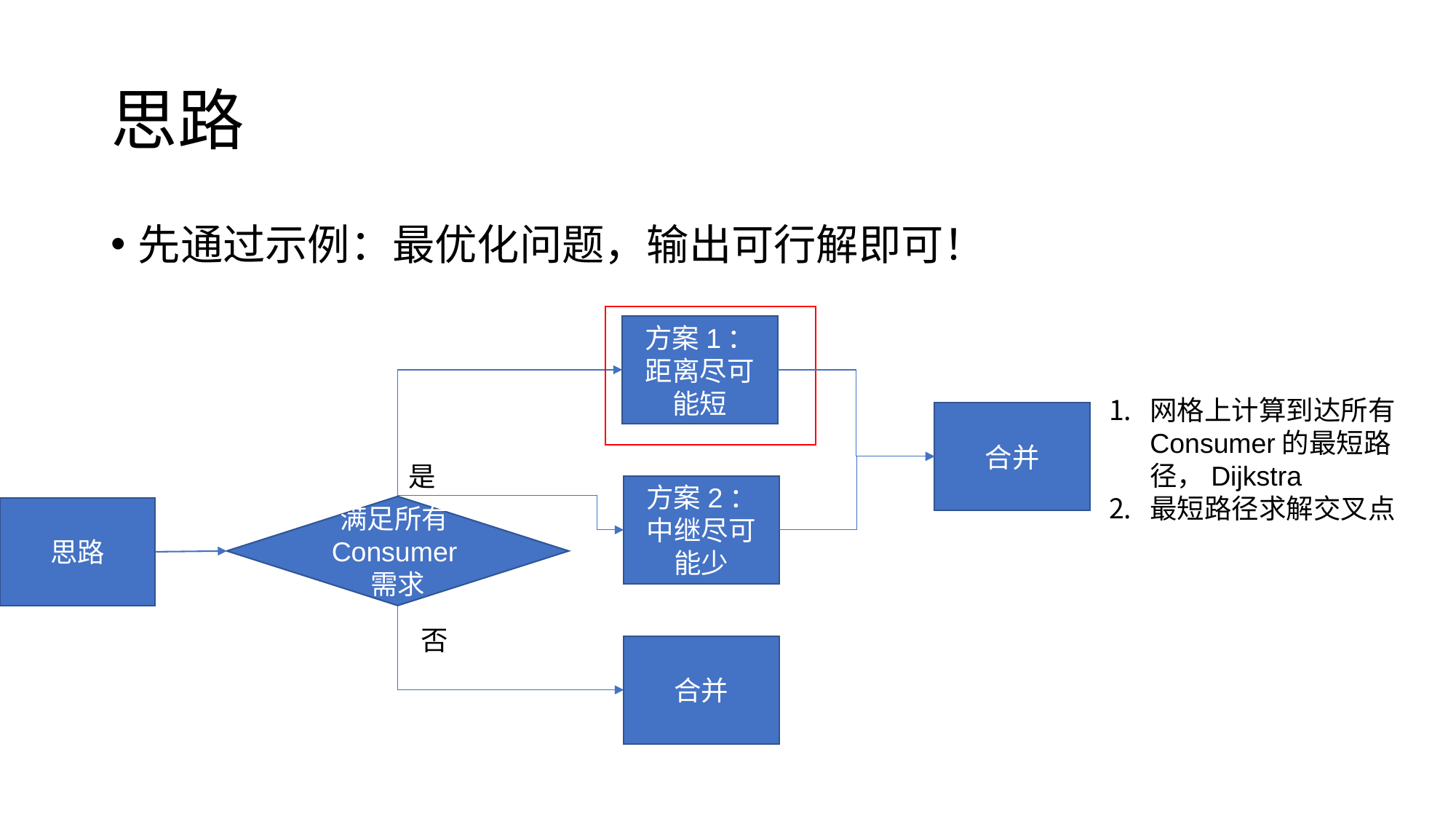

# 思路
先通过示例：最优化问题，输出可行解即可！

方案1：
距离尽可能短
网格上计算到达所有Consumer的最短路径，Dijkstra
最短路径求解交叉点
合并
是
方案2：
中继尽可能少
满足所有Consumer需求
思路
否
合并